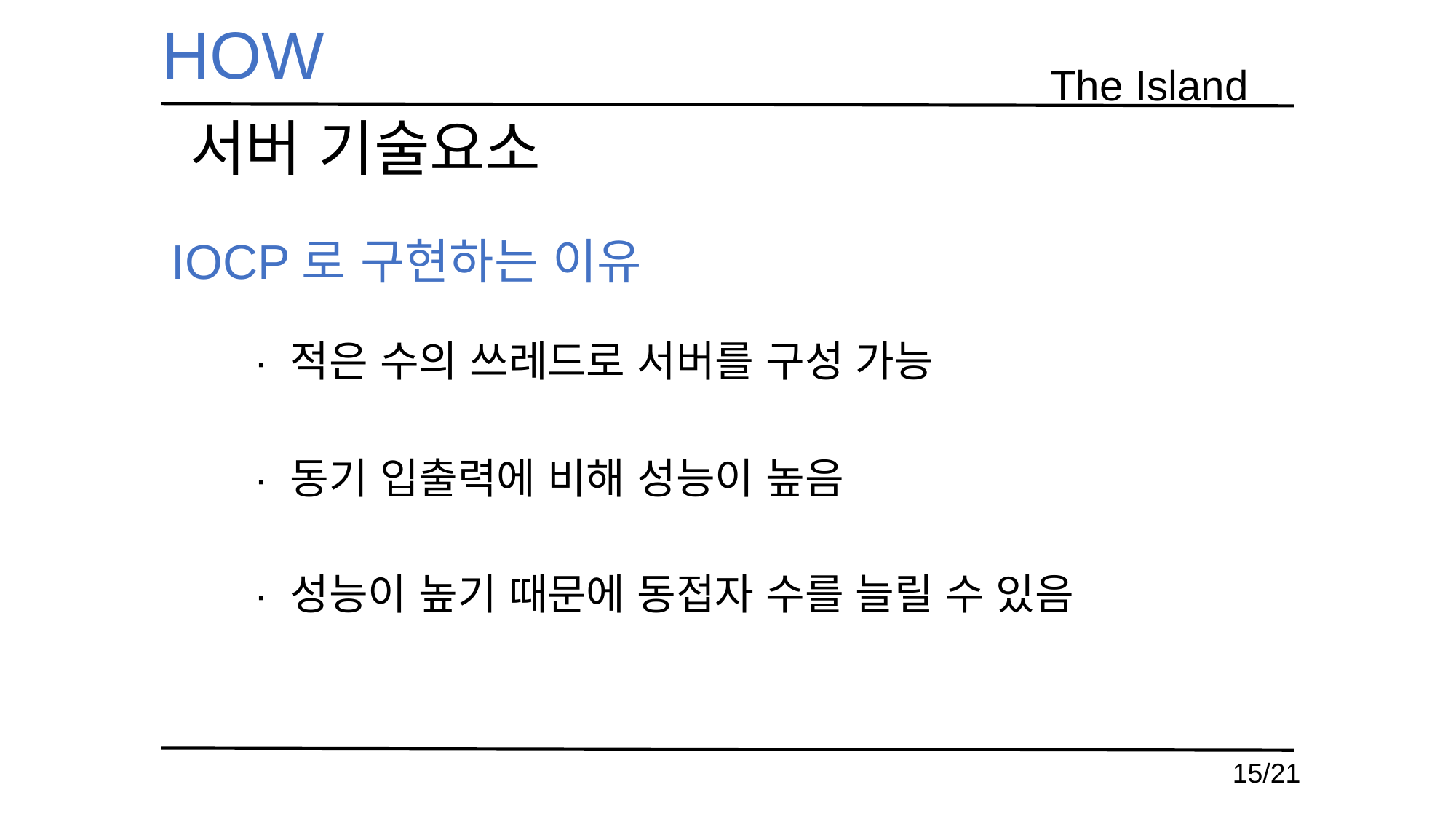

HOW
The Island
서버 기술요소
IOCP로 구현하는 이유
· 적은 수의 쓰레드로 서버를 구성 가능
· 동기 입출력에 비해 성능이 높음
· 성능이 높기 때문에 동접자 수를 늘릴 수 있음
15/21